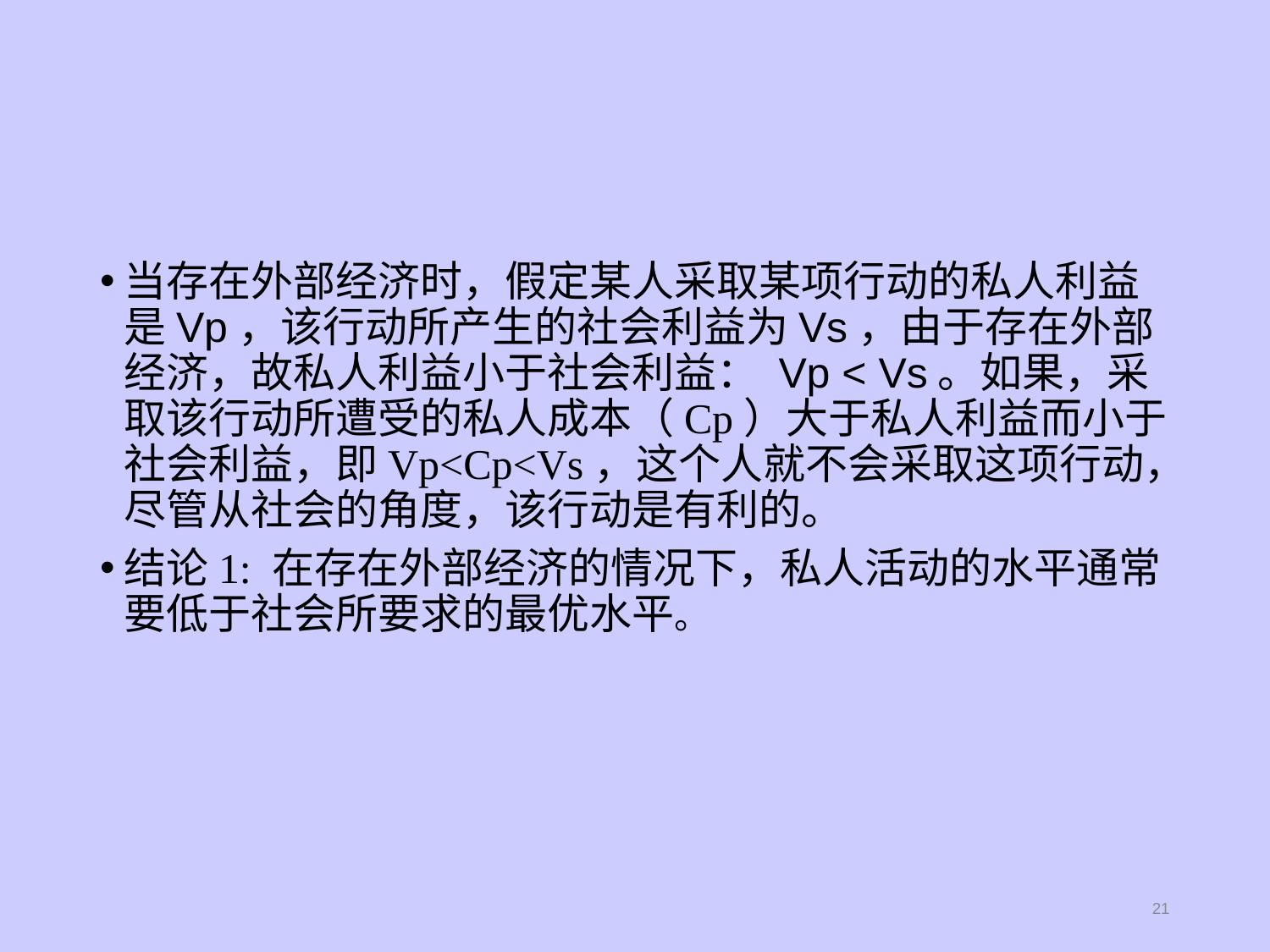

#
当存在外部经济时，假定某人采取某项行动的私人利益是Vp，该行动所产生的社会利益为Vs，由于存在外部经济，故私人利益小于社会利益： Vp < Vs。如果，采取该行动所遭受的私人成本（Cp）大于私人利益而小于社会利益，即Vp<Cp<Vs，这个人就不会采取这项行动，尽管从社会的角度，该行动是有利的。
结论1: 在存在外部经济的情况下，私人活动的水平通常要低于社会所要求的最优水平。
21